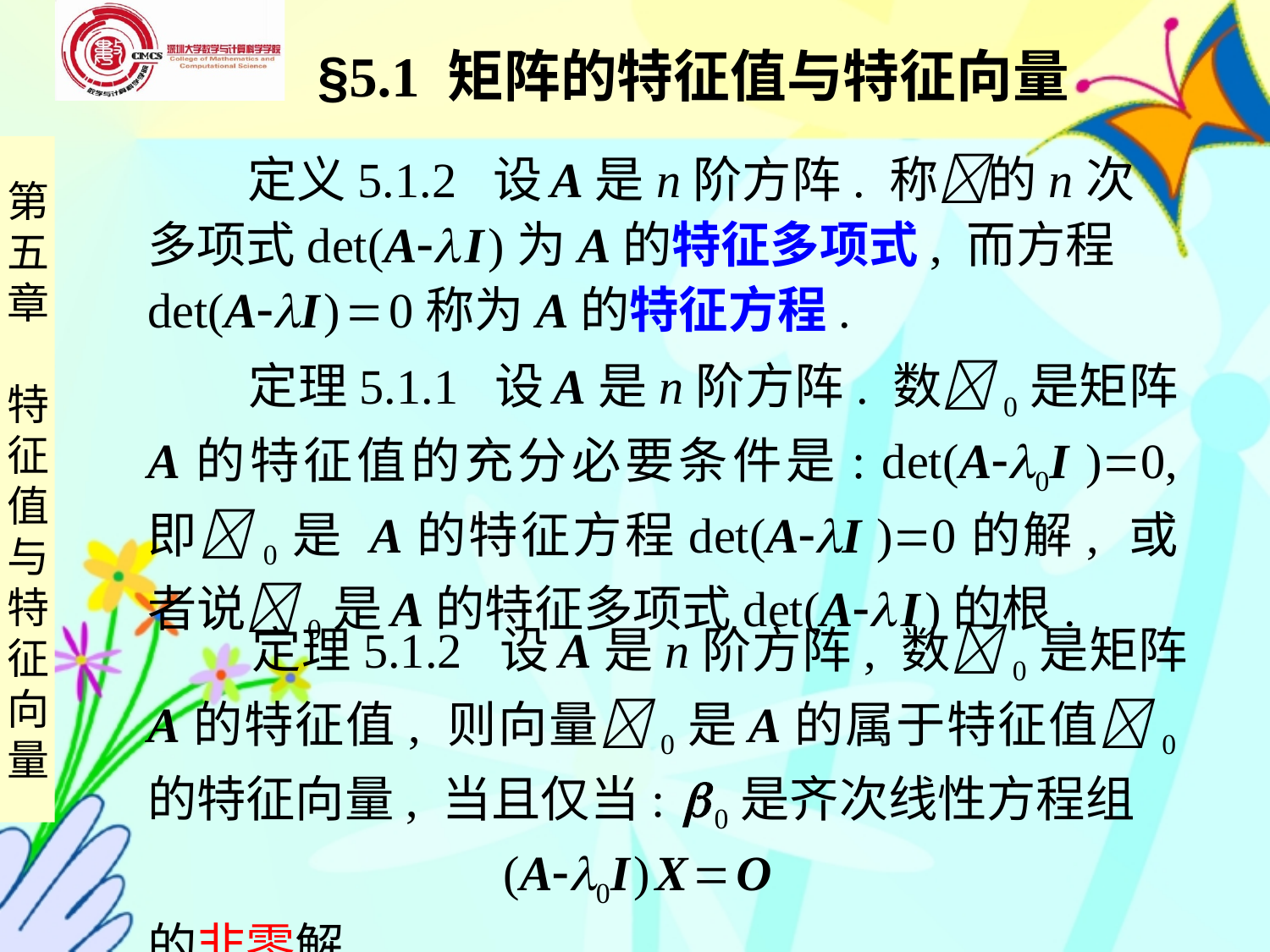

§5.1 矩阵的特征值与特征向量
        定义5.1.2  设 A是n阶方阵. 称λ的n次多项式det(A−λ I )为A的特征多项式, 而方程det(A−λI ) = 0称为A的特征方程.
        定理5.1.1  设 A是n阶方阵. 数λ0是矩阵 A的特征值的充分必要条件是: det(A−λ0I )=0, 即λ0是 A的特征方程det(A−λI )=0的解, 或者说λ0是 A的特征多项式det(A−λ I )的根.
        定理5.1.2  设 A是n阶方阵, 数λ0是矩阵 A的特征值, 则向量β 0是 A的属于特征值λ0的特征向量, 当且仅当:  β 0是齐次线性方程组
                             (A−λ0I ) X = O
的非零解.